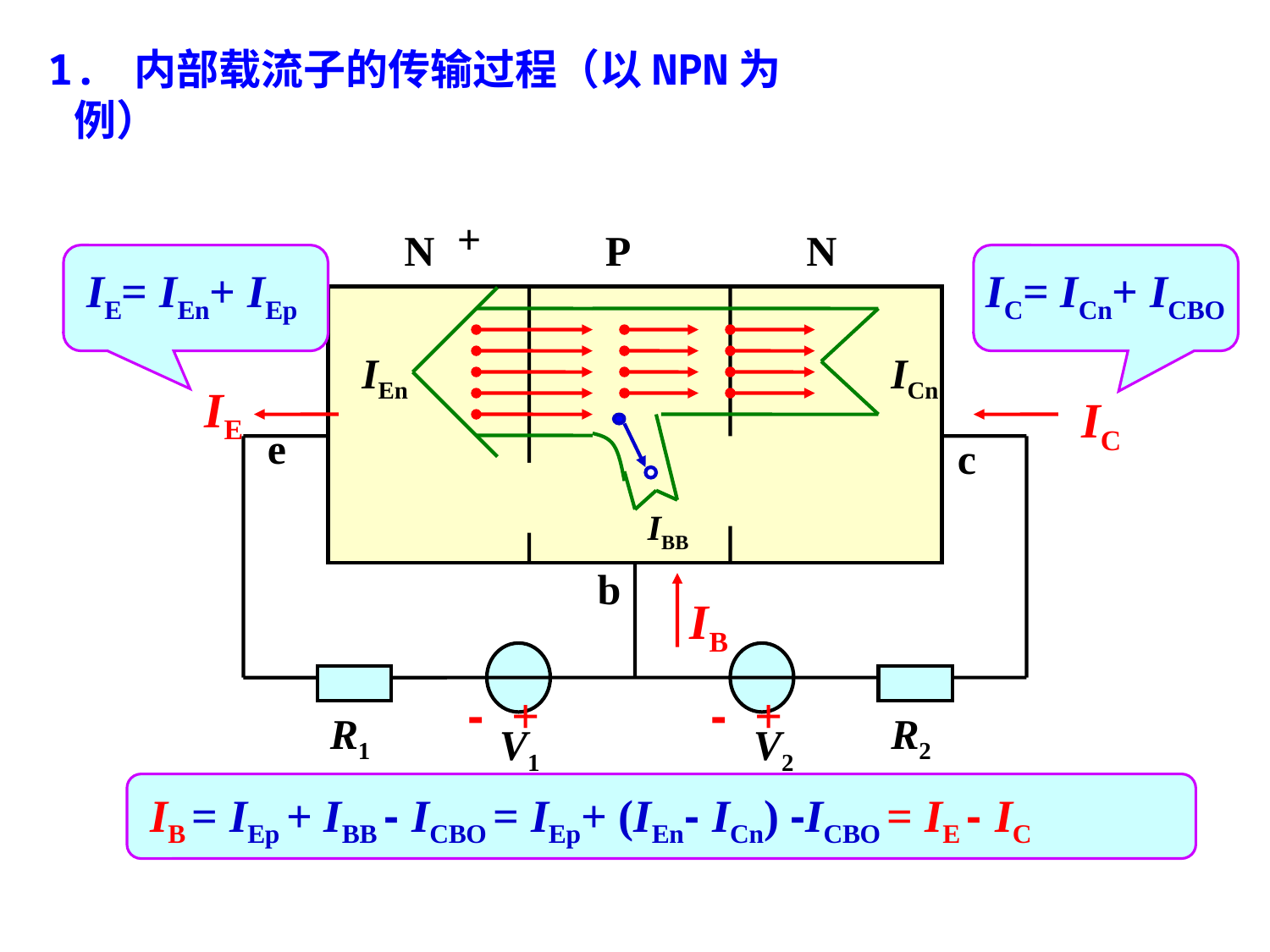

1. 内部载流子的传输过程（以NPN为例）
+
N
P
N

-  +
-  +
R1
R2
V1
V2

IE= IEn+ IEp

IC= ICn+ ICBO

IEn
ICn
IE
IC

e
c

IEp

ICBO

IBB
b

IB

IB = IEp + IBB - ICBO = IEp+ (IEn- ICn) -ICBO = IE - IC